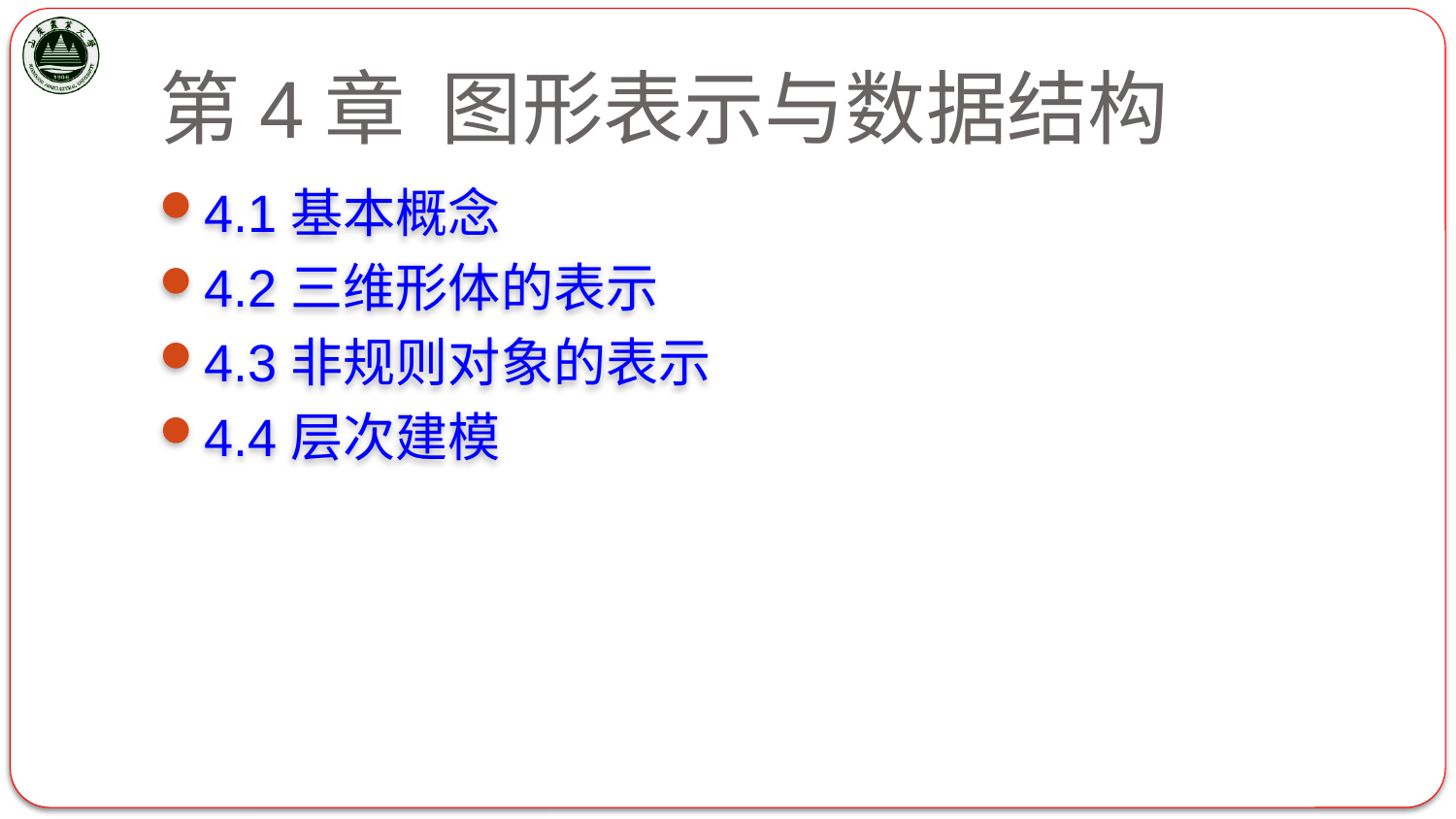

# 第4章  图形表示与数据结构
4.1基本概念
4.2三维形体的表示
4.3非规则对象的表示
4.4层次建模